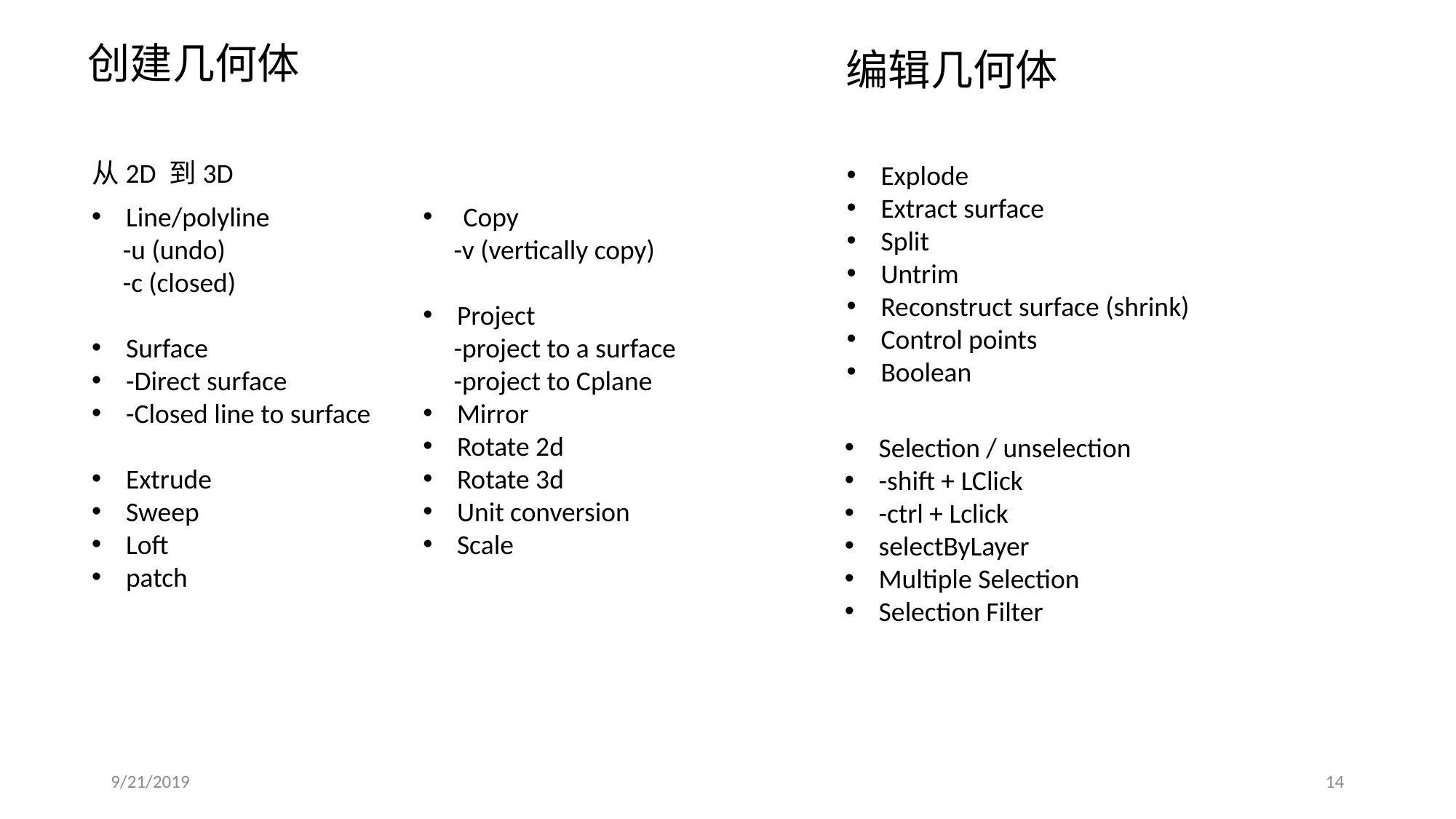

创建几何体
编辑几何体
从2D 到3D
Explode
Extract surface
Split
Untrim
Reconstruct surface (shrink)
Control points
Boolean

Line/polyline
     -u (undo)
     -c (closed)

Surface
-Direct surface
-Closed line to surface

Extrude
Sweep
Loft
patch

 Copy
     -v (vertically copy)

Project
     -project to a surface
     -project to Cplane
Mirror
Rotate 2d
Rotate 3d
Unit conversion
Scale

Selection / unselection
-shift + LClick
-ctrl + Lclick
selectByLayer
Multiple Selection
Selection Filter
9/21/2019
14